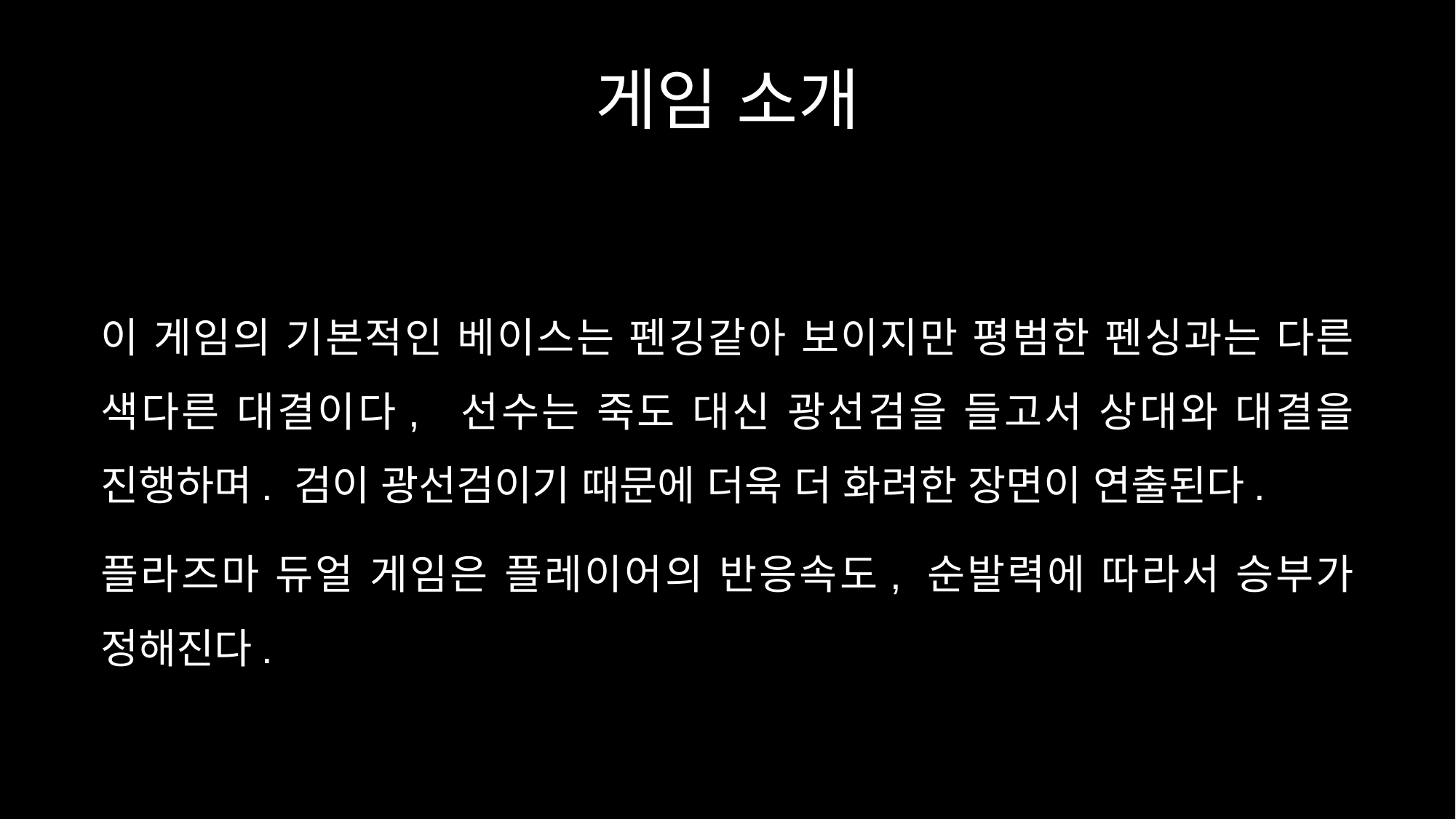

# 게임 소개
이 게임의 기본적인 베이스는 펜깅같아 보이지만 평범한 펜싱과는 다른 색다른 대결이다,  선수는 죽도 대신 광선검을 들고서 상대와 대결을 진행하며. 검이 광선검이기 때문에 더욱 더 화려한 장면이 연출된다.
플라즈마 듀얼 게임은 플레이어의 반응속도, 순발력에 따라서 승부가 정해진다.